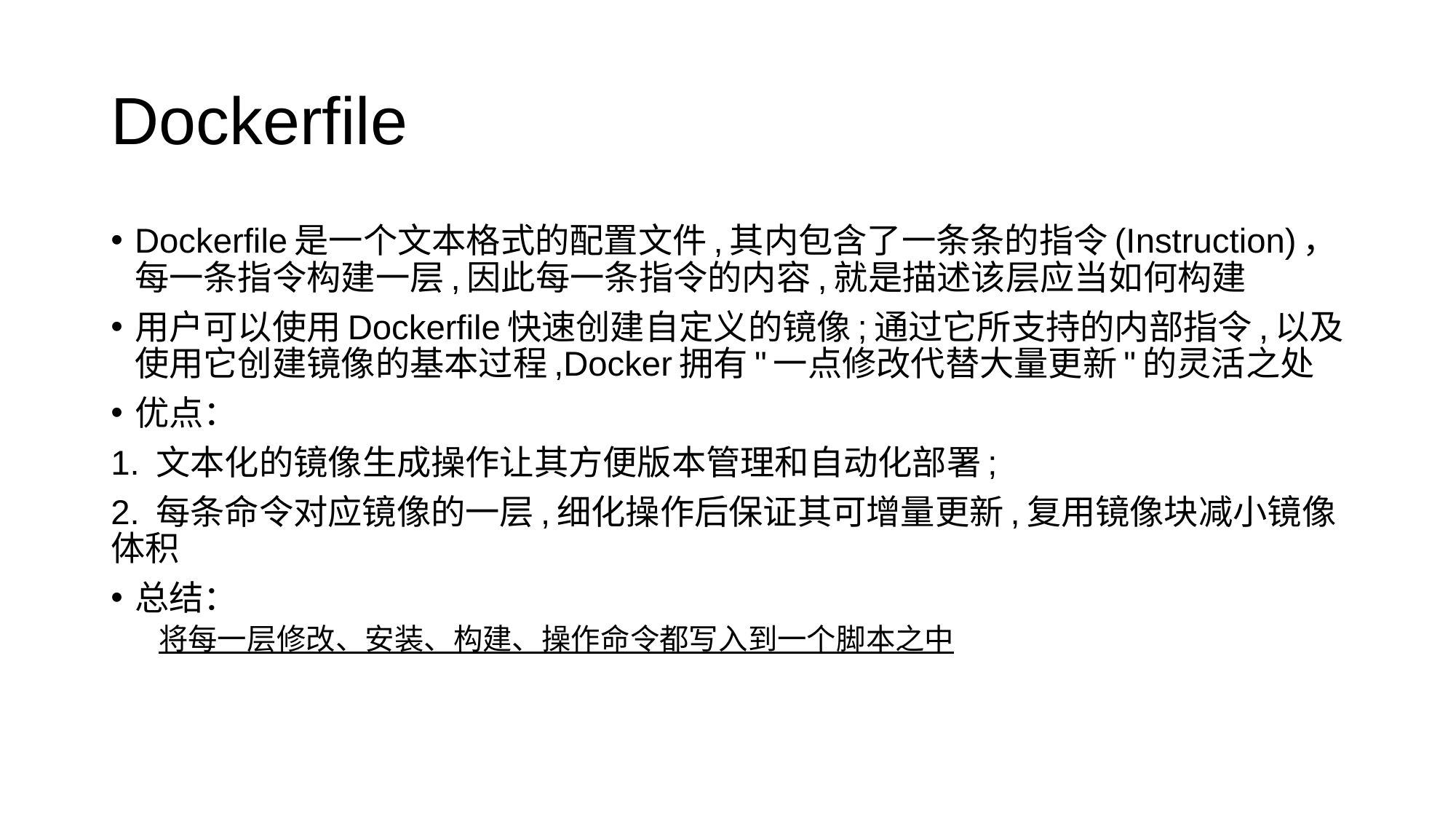

# Dockerfile
Dockerfile是一个文本格式的配置文件,其内包含了一条条的指令(Instruction)，每一条指令构建一层,因此每一条指令的内容,就是描述该层应当如何构建
用户可以使用Dockerfile快速创建自定义的镜像;通过它所支持的内部指令,以及使用它创建镜像的基本过程,Docker拥有"一点修改代替大量更新"的灵活之处
优点：
1. 文本化的镜像生成操作让其方便版本管理和自动化部署;
2. 每条命令对应镜像的一层,细化操作后保证其可增量更新,复用镜像块减小镜像体积
总结：
将每一层修改、安装、构建、操作命令都写入到一个脚本之中